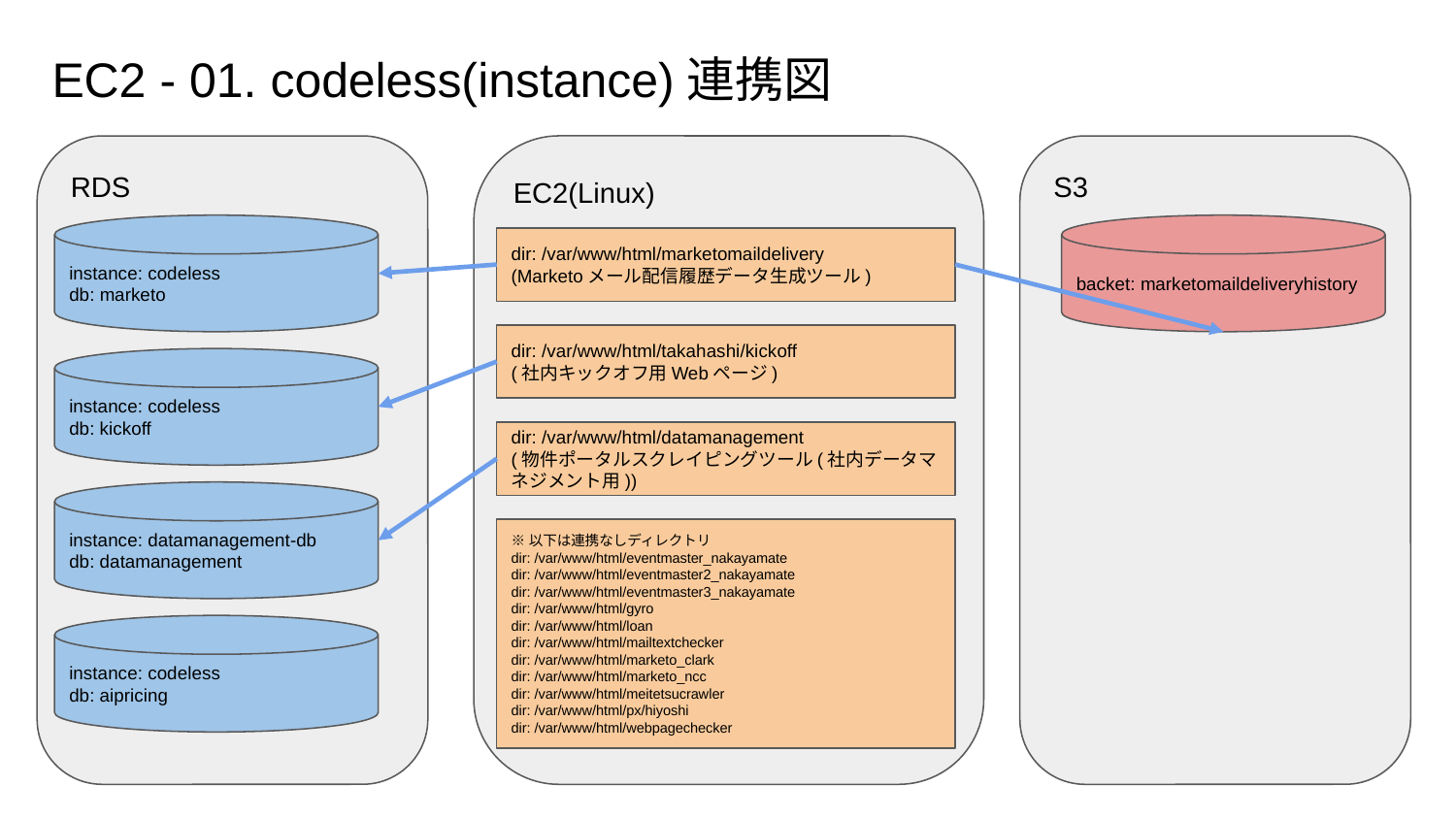

# EC2 - 01. codeless(instance)連携図
S3

EC2(Linux)

RDS

instance: codeless
db: marketo
backet: marketomaildeliveryhistory
dir: /var/www/html/marketomaildelivery
(Marketoメール配信履歴データ生成ツール)
dir: /var/www/html/takahashi/kickoff
(社内キックオフ用Webページ)
instance: codeless
db: kickoff
dir: /var/www/html/datamanagement
(物件ポータルスクレイピングツール(社内データマネジメント用))
instance: datamanagement-db
db: datamanagement
※以下は連携なしディレクトリ
dir: /var/www/html/eventmaster_nakayamate
dir: /var/www/html/eventmaster2_nakayamate
dir: /var/www/html/eventmaster3_nakayamate
dir: /var/www/html/gyro
dir: /var/www/html/loan
dir: /var/www/html/mailtextchecker
dir: /var/www/html/marketo_clark
dir: /var/www/html/marketo_ncc
dir: /var/www/html/meitetsucrawler
dir: /var/www/html/px/hiyoshi
dir: /var/www/html/webpagechecker
instance: codeless
db: aipricing